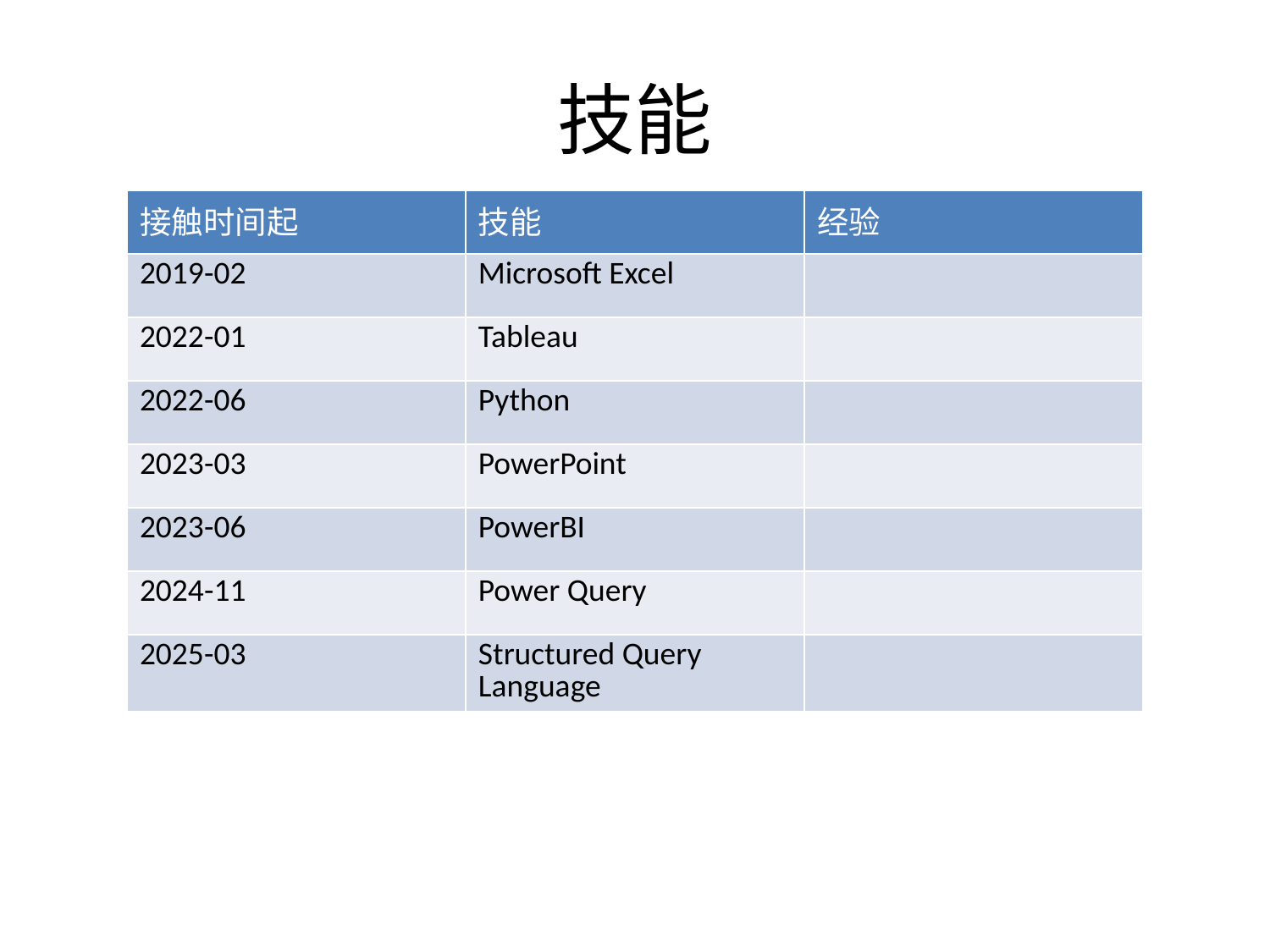

# 技能
| 接触时间起 | 技能 | 经验 |
| --- | --- | --- |
| 2019-02 | Microsoft Excel |  |
| 2022-01 | Tableau |  |
| 2022-06 | Python |  |
| 2023-03 | PowerPoint |  |
| 2023-06 | PowerBI |  |
| 2024-11 | Power Query |  |
| 2025-03 | Structured Query Language |  |